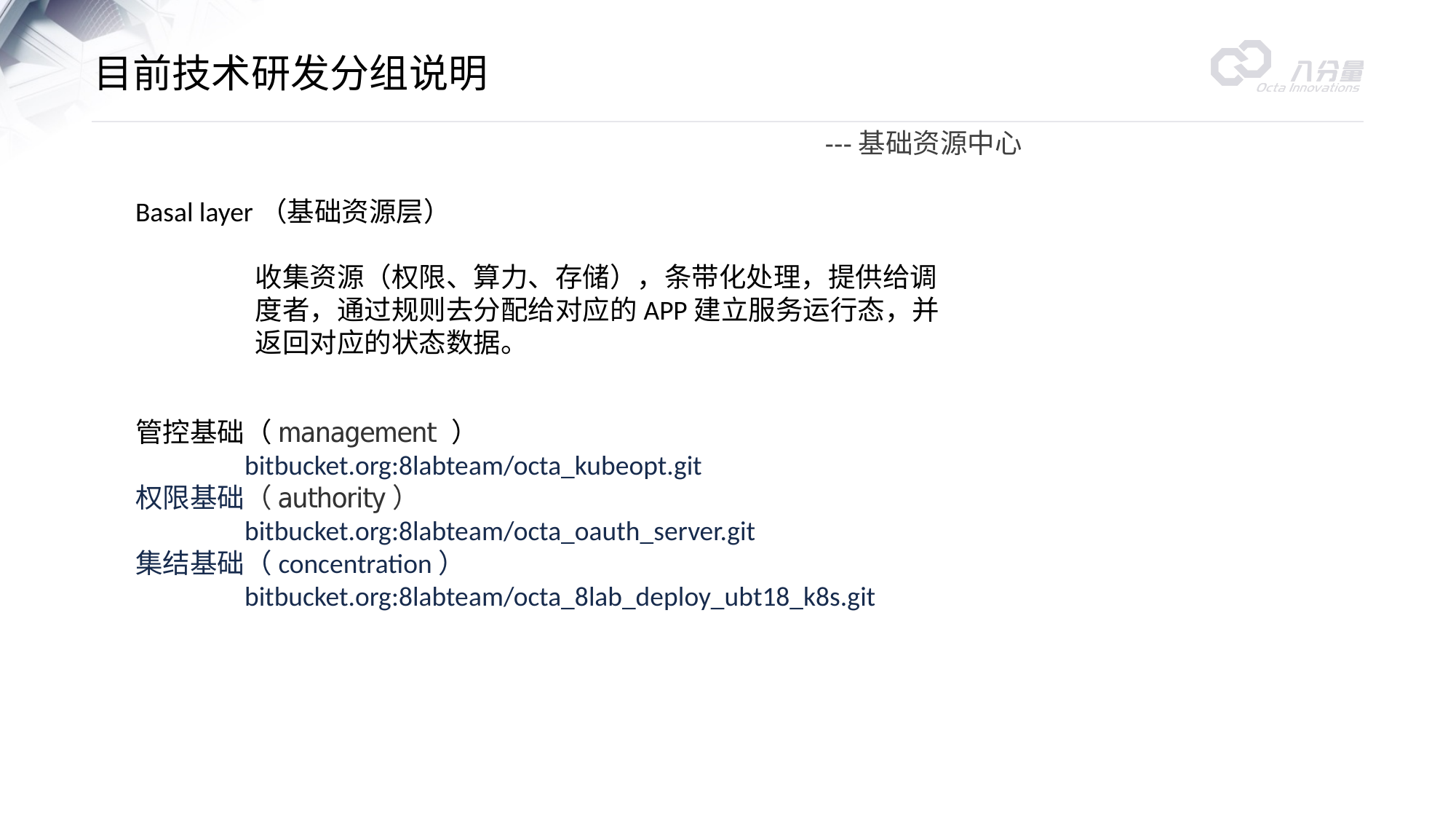

目前技术研发分组说明
---基础资源中心
Basal layer（基础资源层）
收集资源（权限、算力、存储），条带化处理，提供给调度者，通过规则去分配给对应的APP建立服务运行态，并返回对应的状态数据。
管控基础（management ）
	bitbucket.org:8labteam/octa_kubeopt.git
权限基础（authority）
	bitbucket.org:8labteam/octa_oauth_server.git
集结基础（concentration）
	bitbucket.org:8labteam/octa_8lab_deploy_ubt18_k8s.git